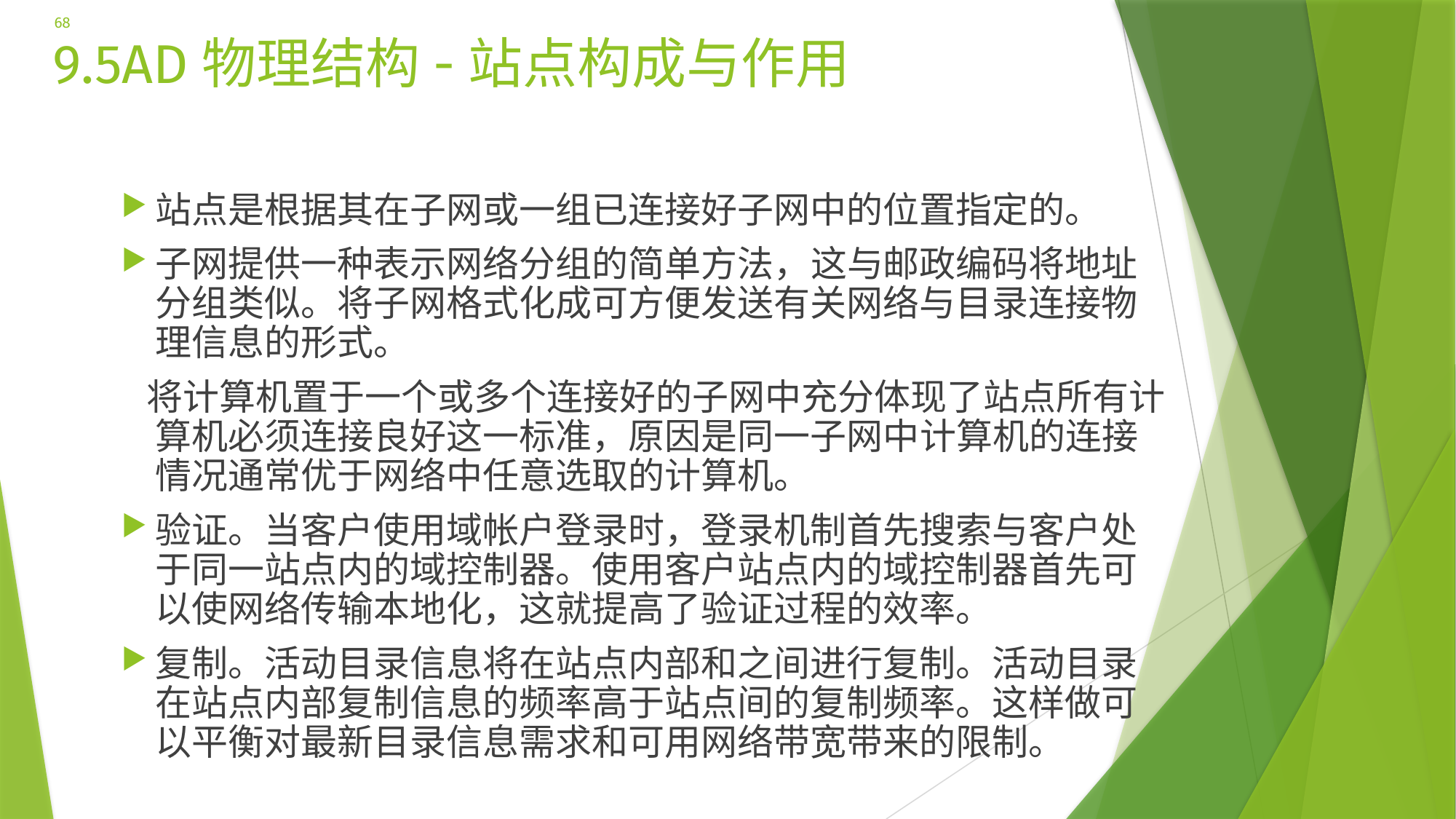

68
# 9.5AD物理结构-站点构成与作用
站点是根据其在子网或一组已连接好子网中的位置指定的。
子网提供一种表示网络分组的简单方法，这与邮政编码将地址分组类似。将子网格式化成可方便发送有关网络与目录连接物理信息的形式。
  将计算机置于一个或多个连接好的子网中充分体现了站点所有计算机必须连接良好这一标准，原因是同一子网中计算机的连接情况通常优于网络中任意选取的计算机。
验证。当客户使用域帐户登录时，登录机制首先搜索与客户处于同一站点内的域控制器。使用客户站点内的域控制器首先可以使网络传输本地化，这就提高了验证过程的效率。
复制。活动目录信息将在站点内部和之间进行复制。活动目录在站点内部复制信息的频率高于站点间的复制频率。这样做可以平衡对最新目录信息需求和可用网络带宽带来的限制。